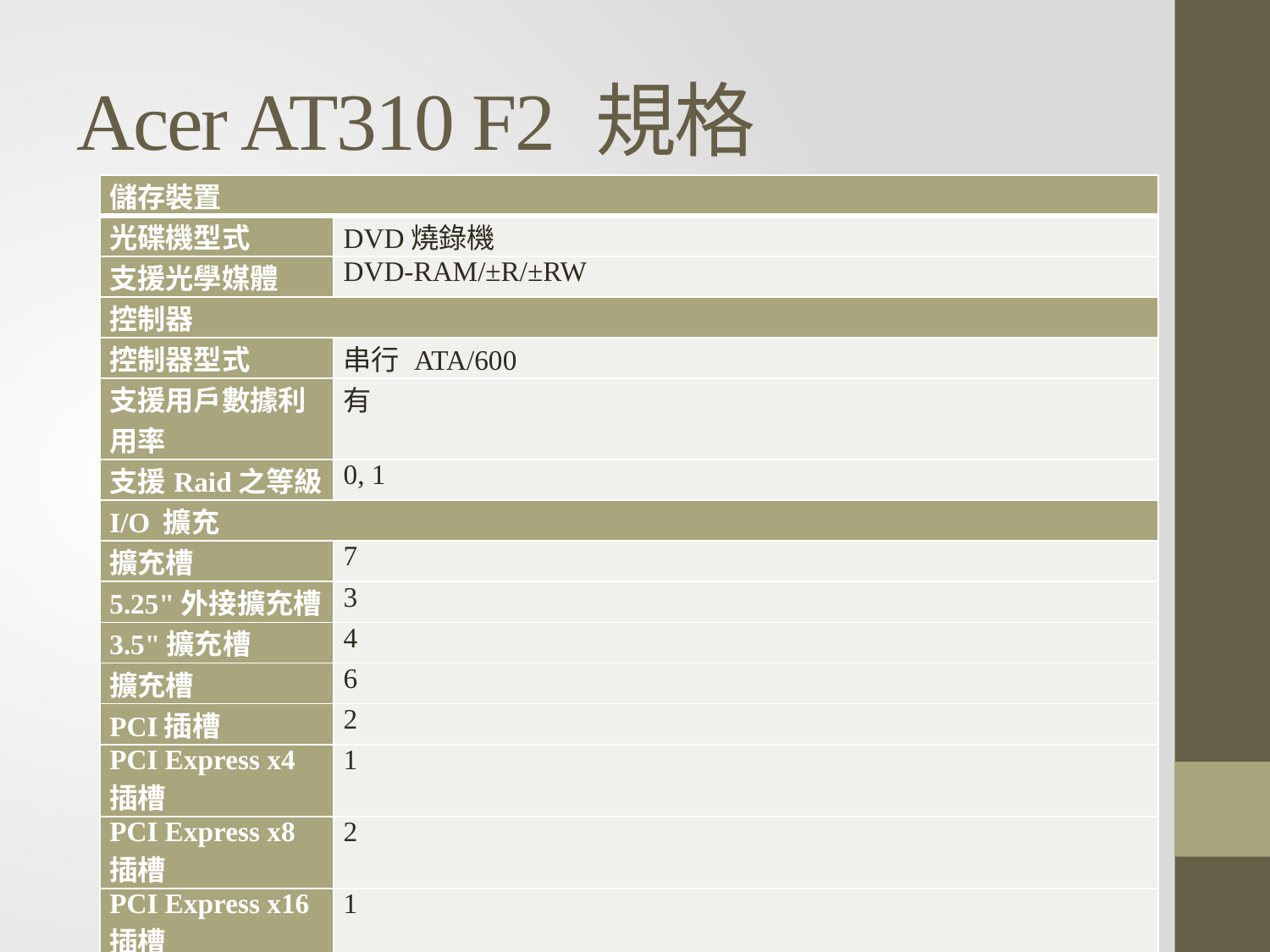

# Acer AT310 F2 規格
| 儲存裝置 |  |
| --- | --- |
| 光碟機型式 | DVD燒錄機 |
| 支援光學媒體 | DVD-RAM/±R/±RW |
| 控制器 |  |
| 控制器型式 | 串行 ATA/600 |
| 支援用戶數據利用率 | 有 |
| 支援Raid之等級 | 0, 1 |
| I/O 擴充 |  |
| 擴充槽 | 7 |
| 5.25"外接擴充槽 | 3 |
| 3.5"擴充槽 | 4 |
| 擴充槽 | 6 |
| PCI插槽 | 2 |
| PCI Express x4 插槽 | 1 |
| PCI Express x8 插槽 | 2 |
| PCI Express x16 插槽 | 1 |